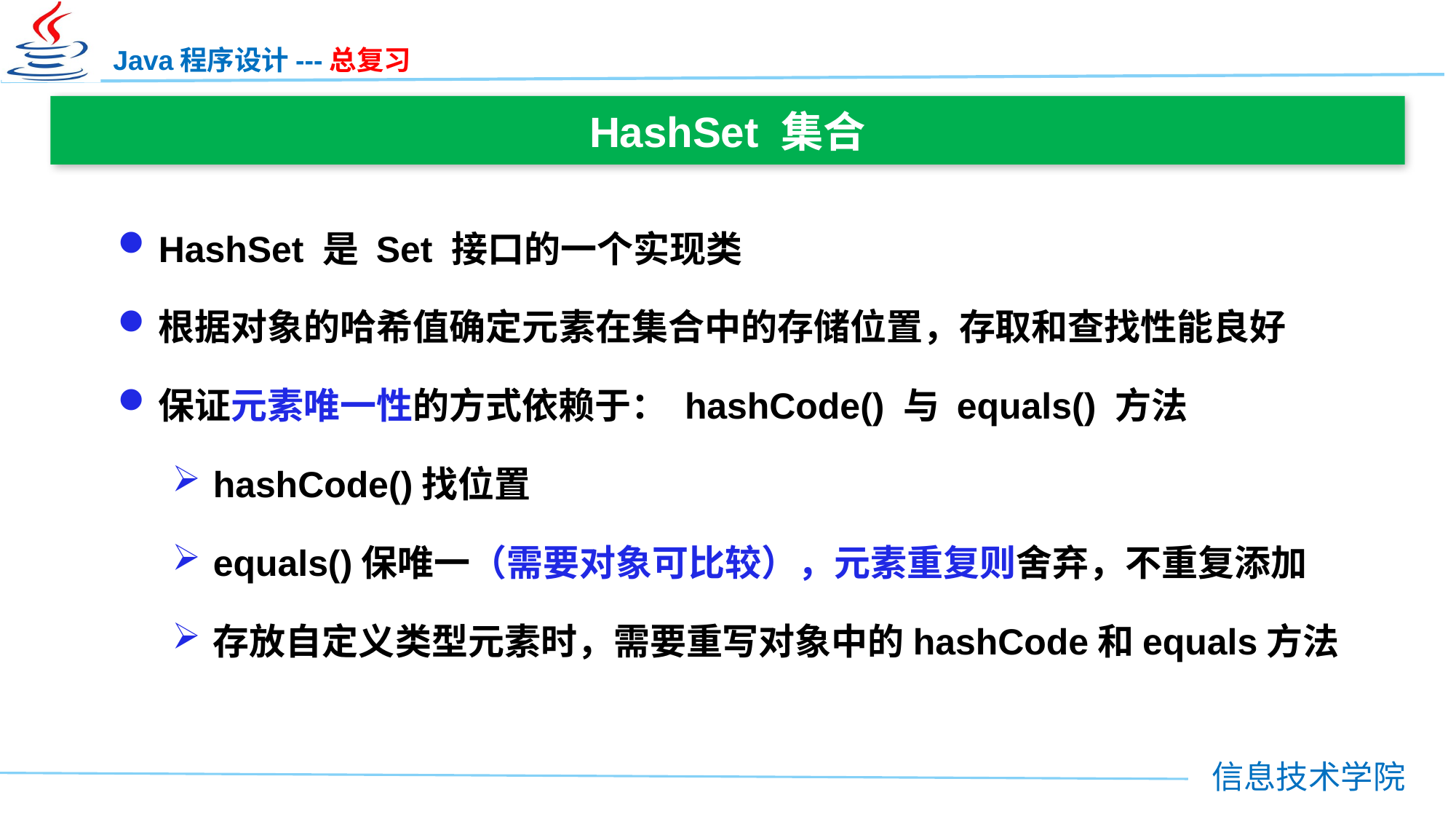

HashSet 集合
HashSet 是 Set 接口的一个实现类
根据对象的哈希值确定元素在集合中的存储位置，存取和查找性能良好
保证元素唯一性的方式依赖于： hashCode() 与 equals() 方法
hashCode()找位置
equals()保唯一（需要对象可比较），元素重复则舍弃，不重复添加
存放自定义类型元素时，需要重写对象中的hashCode和equals方法